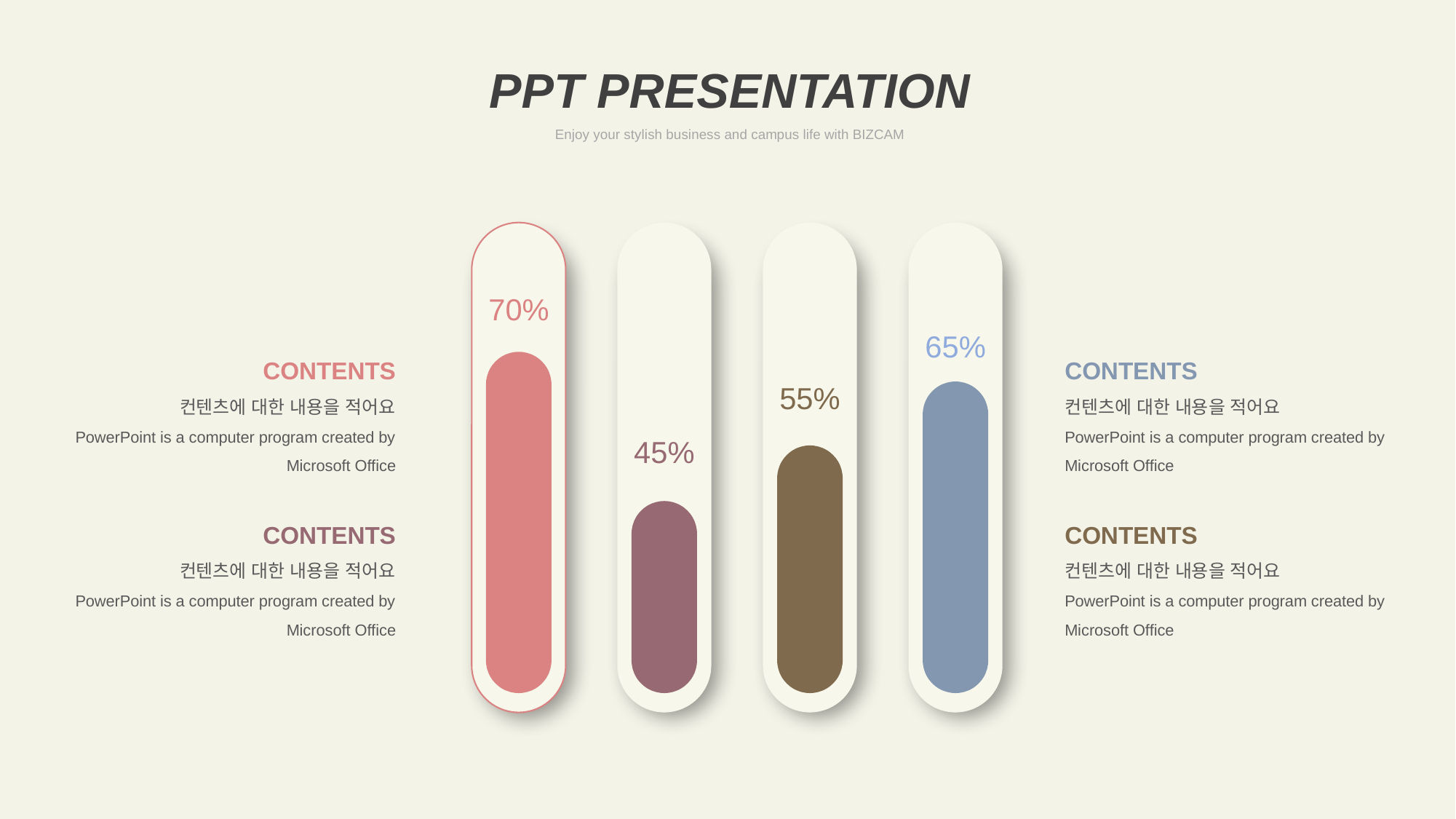

PPT PRESENTATION
Enjoy your stylish business and campus life with BIZCAM

70%
65%
CONTENTS
컨텐츠에 대한 내용을 적어요
PowerPoint is a computer program created by Microsoft Office
CONTENTS
컨텐츠에 대한 내용을 적어요
PowerPoint is a computer program created by Microsoft Office

55%

45%

CONTENTS
컨텐츠에 대한 내용을 적어요
PowerPoint is a computer program created by Microsoft Office
CONTENTS
컨텐츠에 대한 내용을 적어요
PowerPoint is a computer program created by Microsoft Office